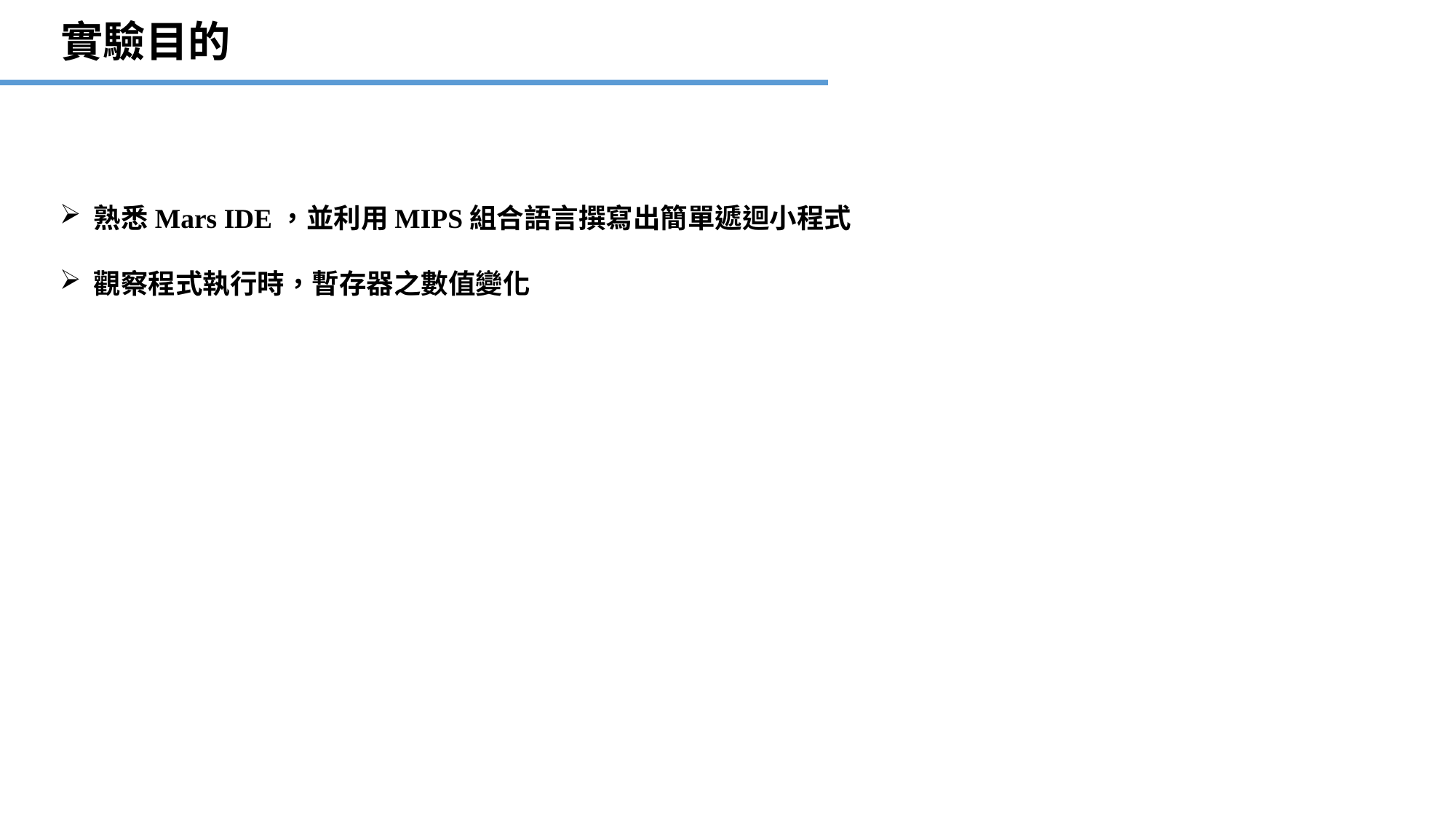

實驗目的

熟悉Mars IDE，並利用MIPS組合語言撰寫出簡單遞迴小程式
觀察程式執行時，暫存器之數值變化